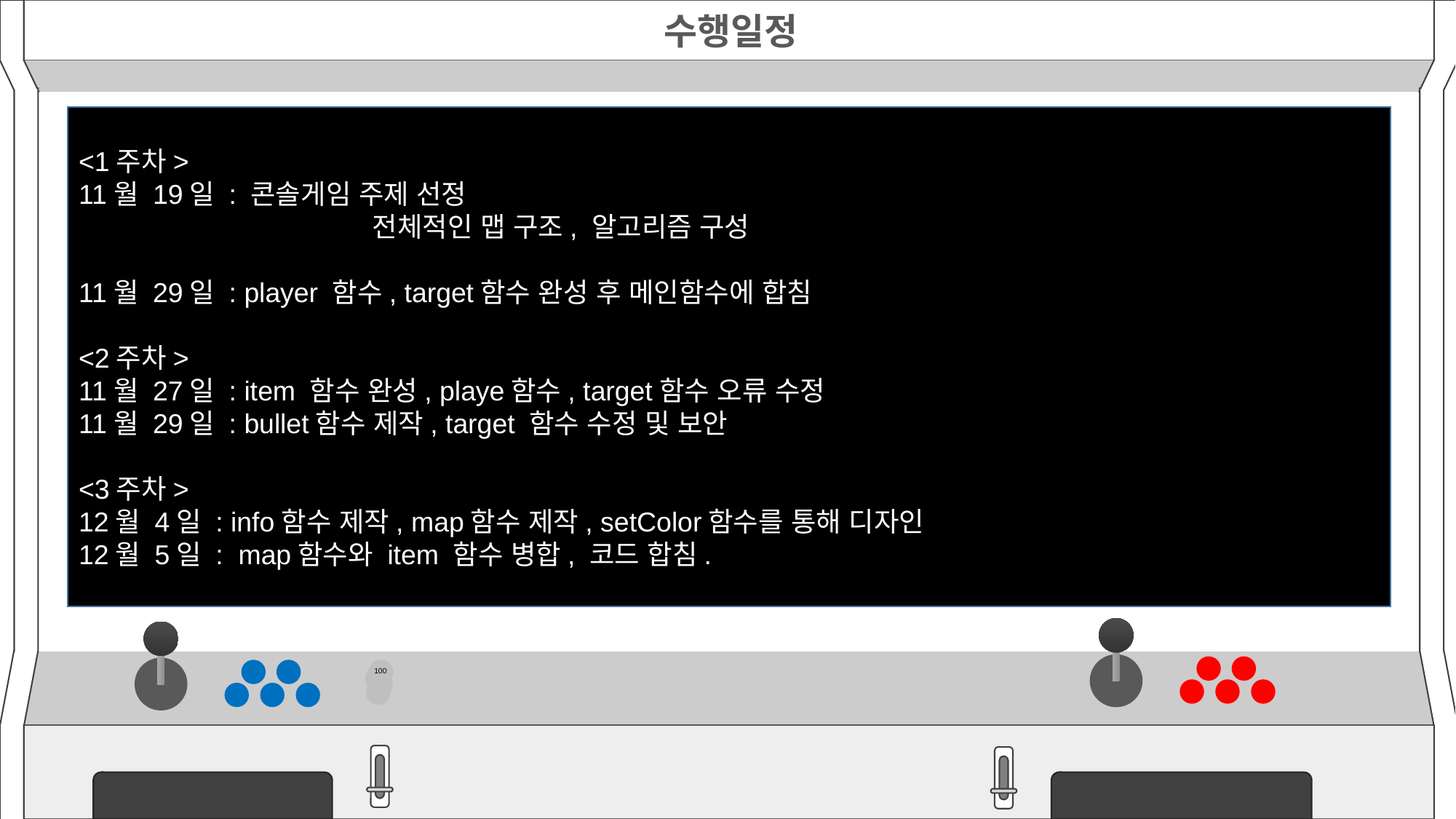

수행일정

100

<1주차>
11월 19일 : 콘솔게임 주제 선정
		         전체적인 맵 구조, 알고리즘 구성

11월 29일 : player 함수, target함수 완성 후 메인함수에 합침

<2주차>
11월 27일 : item 함수 완성, playe함수, target함수 오류 수정
11월 29일 : bullet함수 제작, target 함수 수정 및 보안

<3주차>
12월 4일 : info함수 제작, map함수 제작, setColor함수를 통해 디자인
12월 5일 :  map함수와 item 함수 병합, 코드 합침.